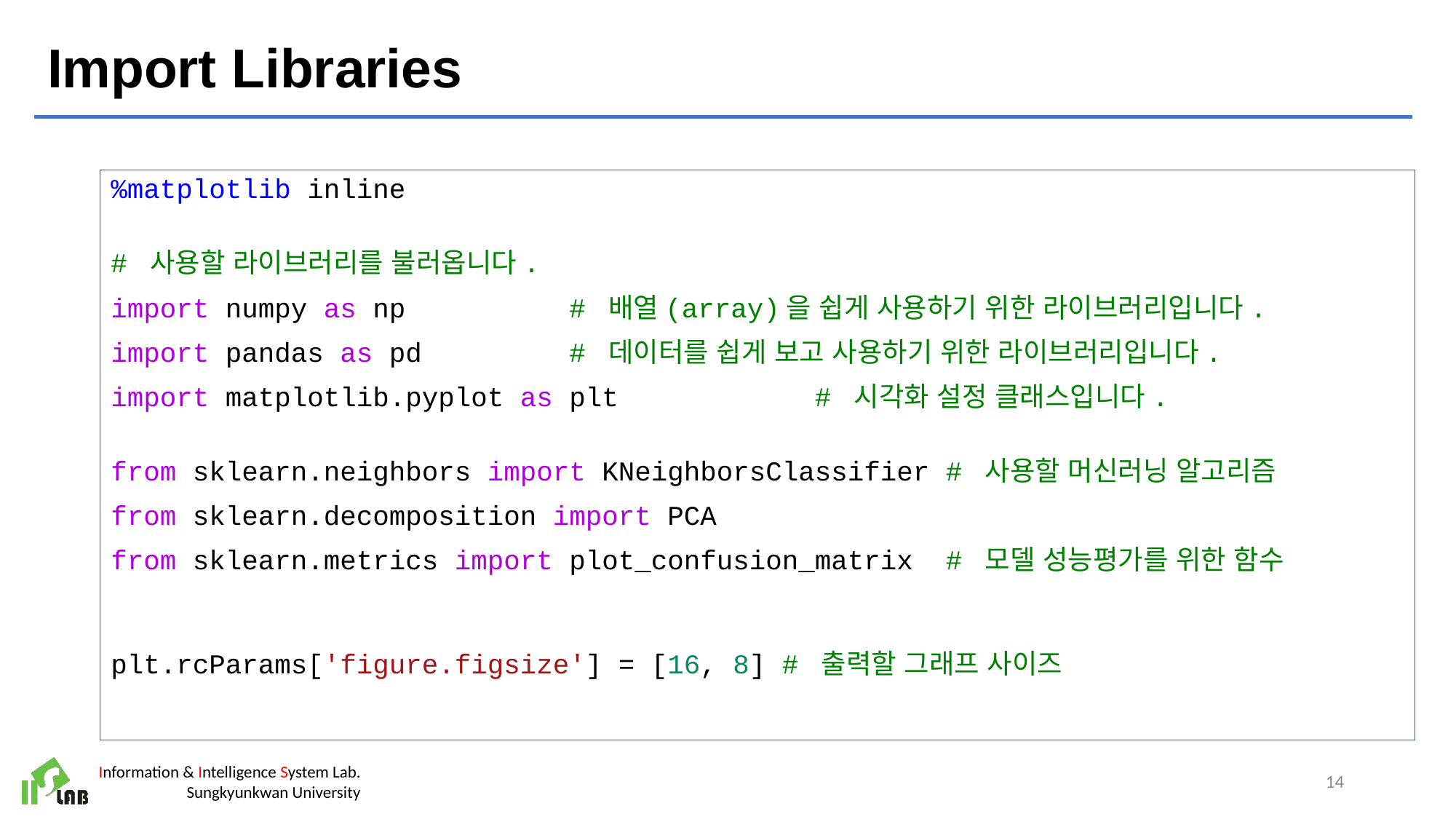

# Import Libraries
%matplotlib inline
# 사용할 라이브러리를 불러옵니다.
import numpy as np          # 배열(array)을 쉽게 사용하기 위한 라이브러리입니다.
import pandas as pd         # 데이터를 쉽게 보고 사용하기 위한 라이브러리입니다.
import matplotlib.pyplot as plt            # 시각화 설정 클래스입니다.
from sklearn.neighbors import KNeighborsClassifier # 사용할 머신러닝 알고리즘
from sklearn.decomposition import PCA
from sklearn.metrics import plot_confusion_matrix  # 모델 성능평가를 위한 함수
plt.rcParams['figure.figsize'] = [16, 8] # 출력할 그래프 사이즈

14